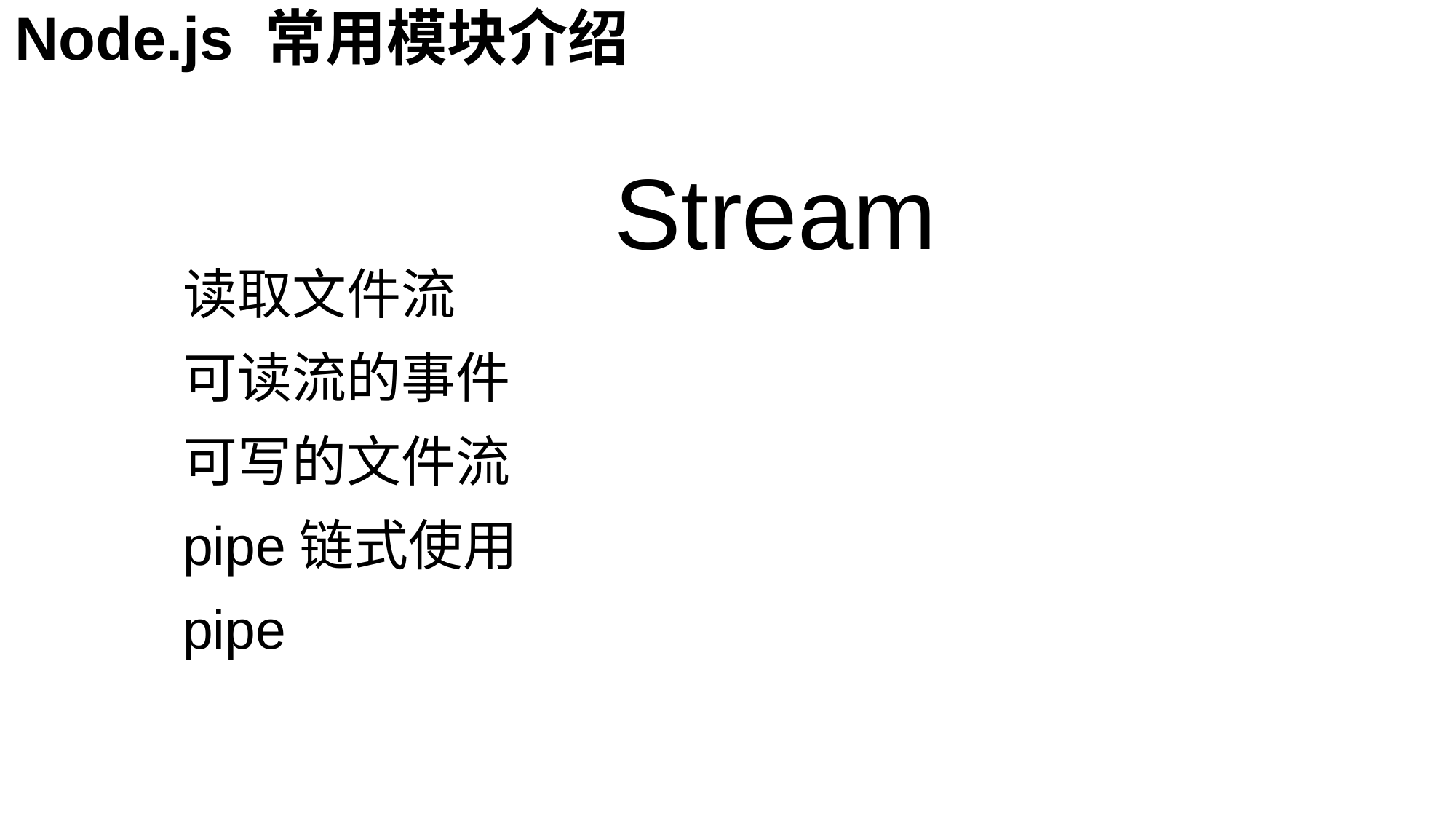

# Node.js 常用模块介绍
Stream
读取文件流
可读流的事件
可写的文件流
pipe链式使用
pipe